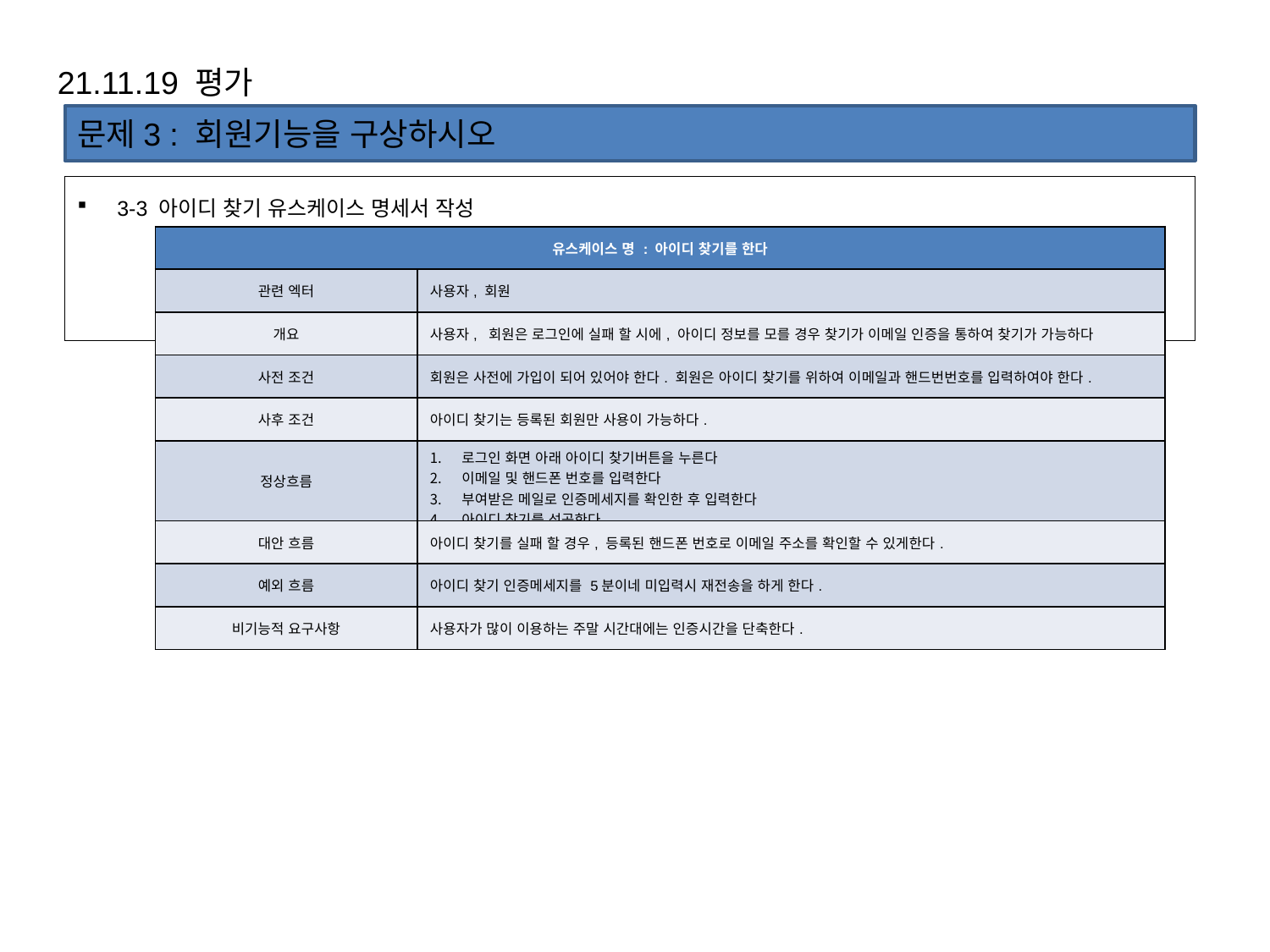

21.11.19 평가
문제3 : 회원기능을 구상하시오
3-3 아이디 찾기 유스케이스 명세서 작성

| 유스케이스 명 : 아이디 찾기를 한다 |  |
| --- | --- |
| 관련 엑터 | 사용자, 회원 |
| 개요 | 사용자, 회원은 로그인에 실패 할 시에, 아이디 정보를 모를 경우 찾기가 이메일 인증을 통하여 찾기가 가능하다 |
| 사전 조건 | 회원은 사전에 가입이 되어 있어야 한다. 회원은 아이디 찾기를 위하여 이메일과 핸드번번호를 입력하여야 한다. |
| 사후 조건 | 아이디 찾기는 등록된 회원만 사용이 가능하다. |
| 정상흐름 | 로그인 화면 아래 아이디 찾기버튼을 누른다 이메일 및 핸드폰 번호를 입력한다 부여받은 메일로 인증메세지를 확인한 후 입력한다 아이디 찾기를 성공한다 |
| 대안 흐름 | 아이디 찾기를 실패 할 경우, 등록된 핸드폰 번호로 이메일 주소를 확인할 수 있게한다. |
| 예외 흐름 | 아이디 찾기 인증메세지를 5분이네 미입력시 재전송을 하게 한다. |
| 비기능적 요구사항 | 사용자가 많이 이용하는 주말 시간대에는 인증시간을 단축한다. |